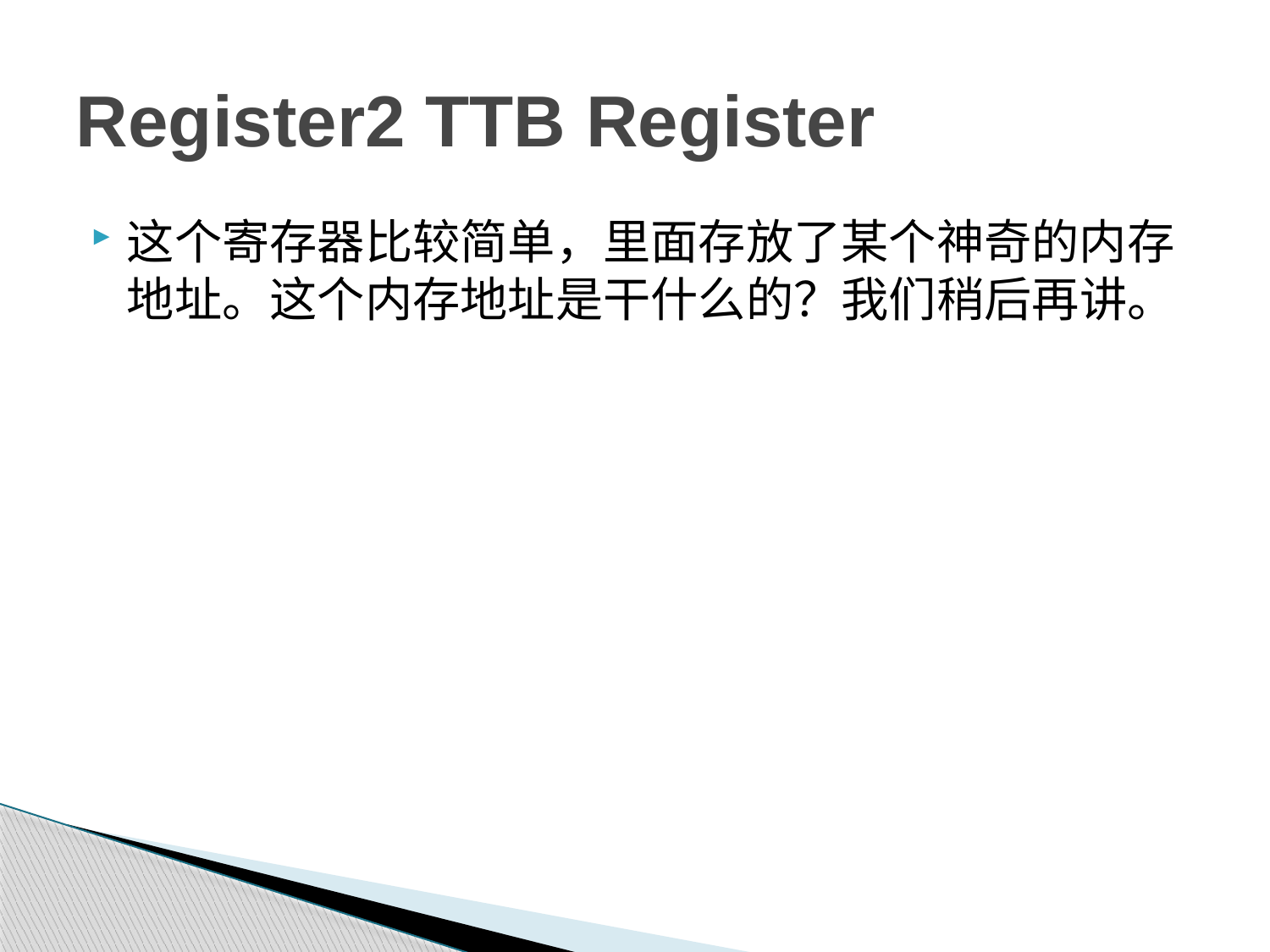

# Register2 TTB Register
这个寄存器比较简单，里面存放了某个神奇的内存地址。这个内存地址是干什么的？我们稍后再讲。